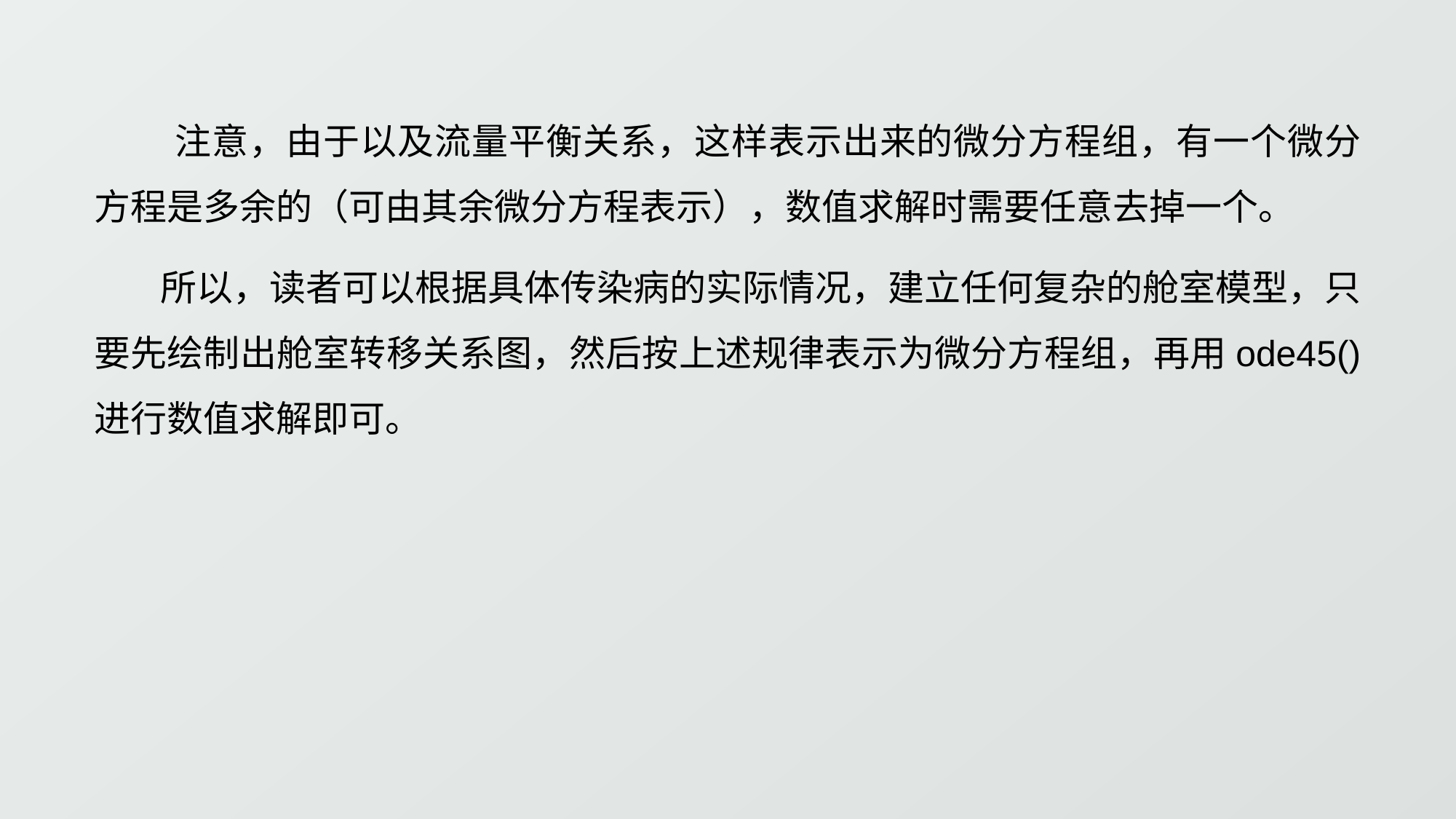

注意，由于以及流量平衡关系，这样表示出来的微分方程组，有一个微分方程是多余的（可由其余微分方程表示），数值求解时需要任意去掉一个。
       所以，读者可以根据具体传染病的实际情况，建立任何复杂的舱室模型，只要先绘制出舱室转移关系图，然后按上述规律表示为微分方程组，再用ode45() 进行数值求解即可。